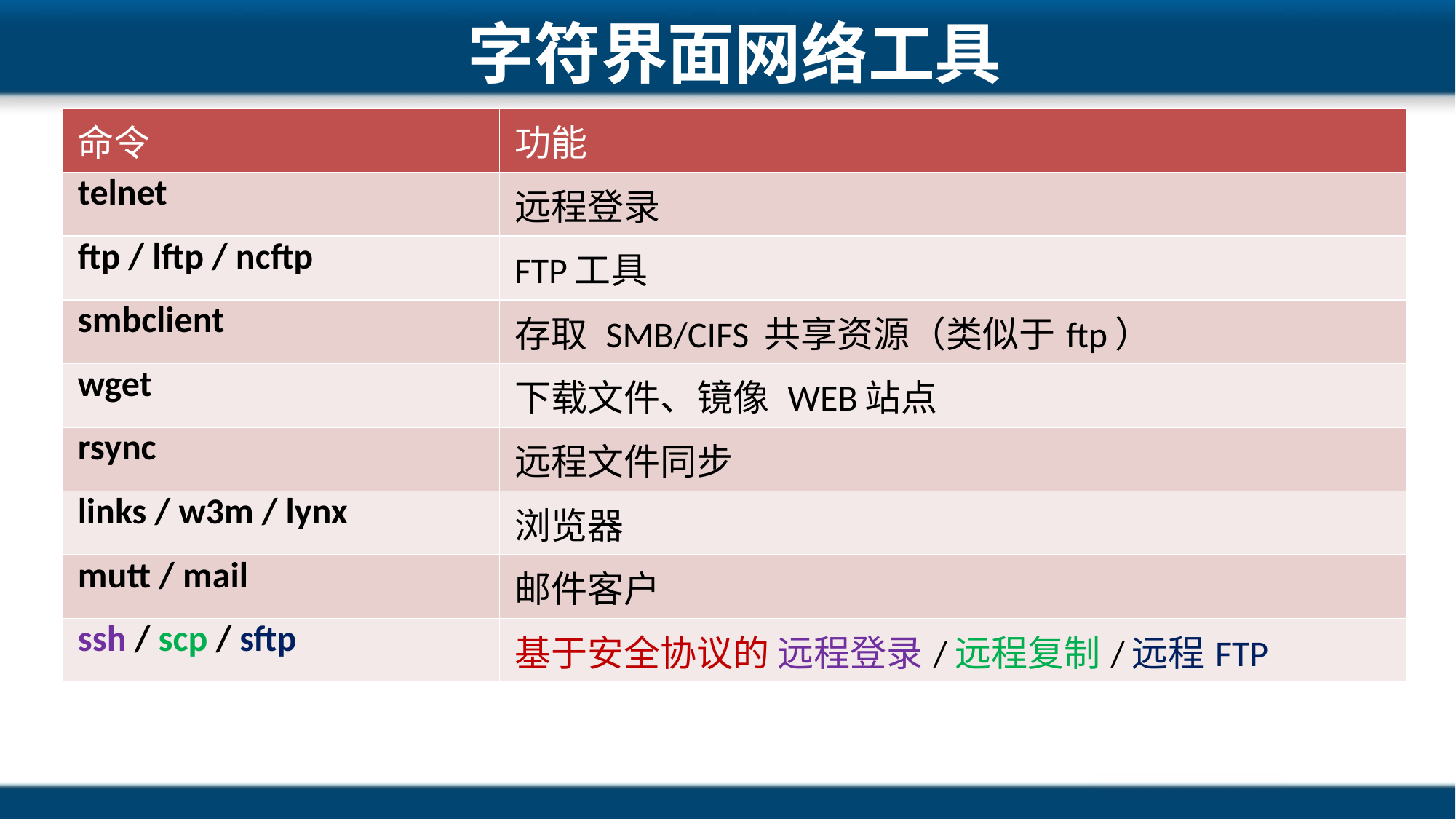

# 字符界面网络工具
| 命令 | 功能 |
| --- | --- |
| telnet | 远程登录 |
| ftp / lftp / ncftp | FTP工具 |
| smbclient | 存取 SMB/CIFS 共享资源（类似于ftp） |
| wget | 下载文件、镜像 WEB站点 |
| rsync | 远程文件同步 |
| links / w3m / lynx | 浏览器 |
| mutt / mail | 邮件客户 |
| ssh / scp / sftp | 基于安全协议的 远程登录/远程复制/远程FTP |